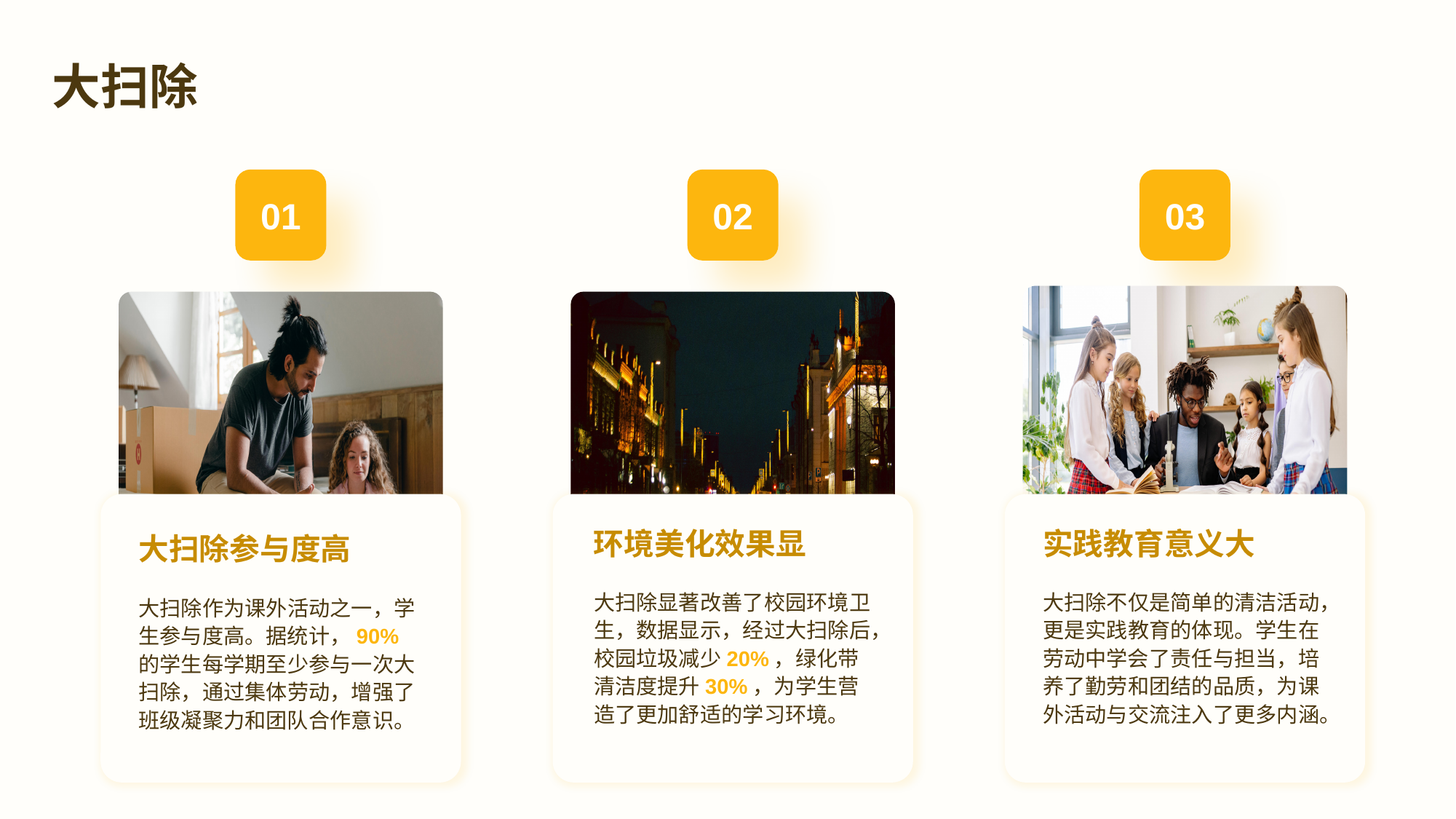

大扫除
01
02
03

实践教育意义大
环境美化效果显
大扫除参与度高
大扫除不仅是简单的清洁活动，更是实践教育的体现。学生在劳动中学会了责任与担当，培养了勤劳和团结的品质，为课外活动与交流注入了更多内涵。
大扫除显著改善了校园环境卫生，数据显示，经过大扫除后，校园垃圾减少20%，绿化带清洁度提升30%，为学生营造了更加舒适的学习环境。
大扫除作为课外活动之一，学生参与度高。据统计，90%的学生每学期至少参与一次大扫除，通过集体劳动，增强了班级凝聚力和团队合作意识。